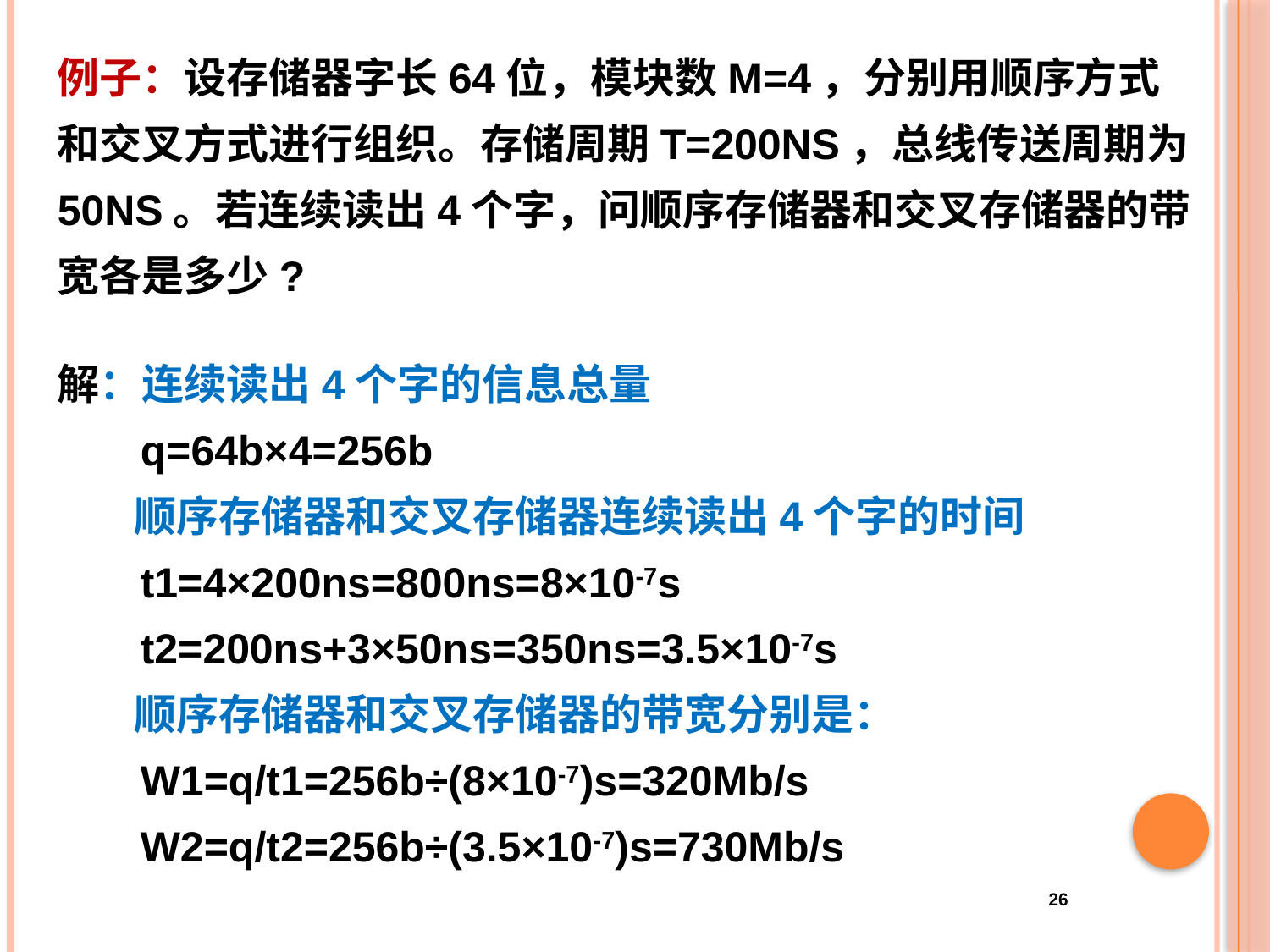

# 例子：设存储器字长64位，模块数m=4，分别用顺序方式和交叉方式进行组织。存储周期T=200ns，总线传送周期为50ns。若连续读出4个字，问顺序存储器和交叉存储器的带宽各是多少?
解：连续读出4个字的信息总量
       q=64b×4=256b
       顺序存储器和交叉存储器连续读出4个字的时间
       t1=4×200ns=800ns=8×10-7s
       t2=200ns+3×50ns=350ns=3.5×10-7s
       顺序存储器和交叉存储器的带宽分别是：
       W1=q/t1=256b÷(8×10-7)s=320Mb/s
       W2=q/t2=256b÷(3.5×10-7)s=730Mb/s
26